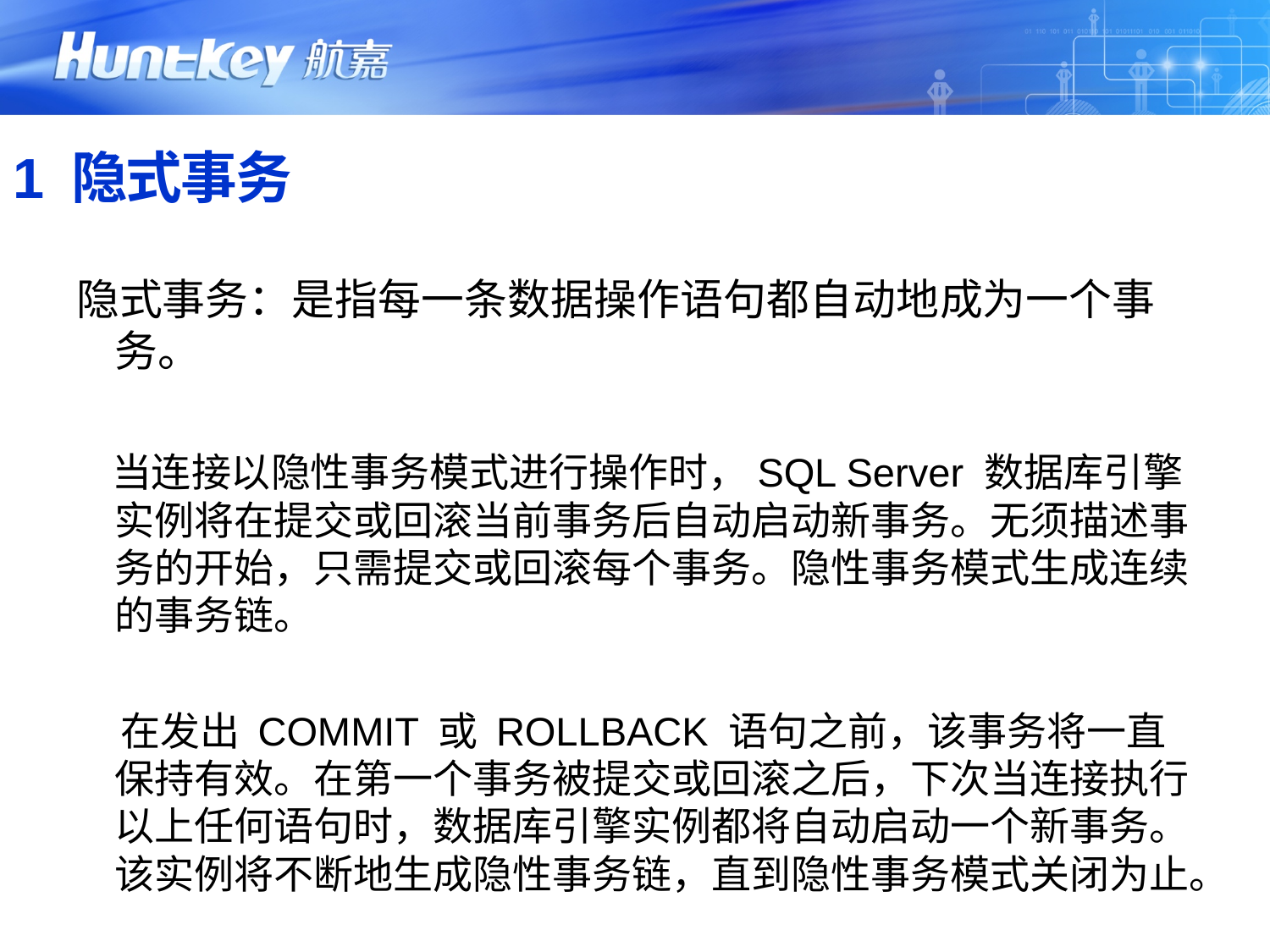

# 1 隐式事务
隐式事务：是指每一条数据操作语句都自动地成为一个事务。

   当连接以隐性事务模式进行操作时，SQL Server 数据库引擎实例将在提交或回滚当前事务后自动启动新事务。无须描述事务的开始，只需提交或回滚每个事务。隐性事务模式生成连续的事务链。

    在发出 COMMIT 或 ROLLBACK 语句之前，该事务将一直保持有效。在第一个事务被提交或回滚之后，下次当连接执行以上任何语句时，数据库引擎实例都将自动启动一个新事务。该实例将不断地生成隐性事务链，直到隐性事务模式关闭为止。